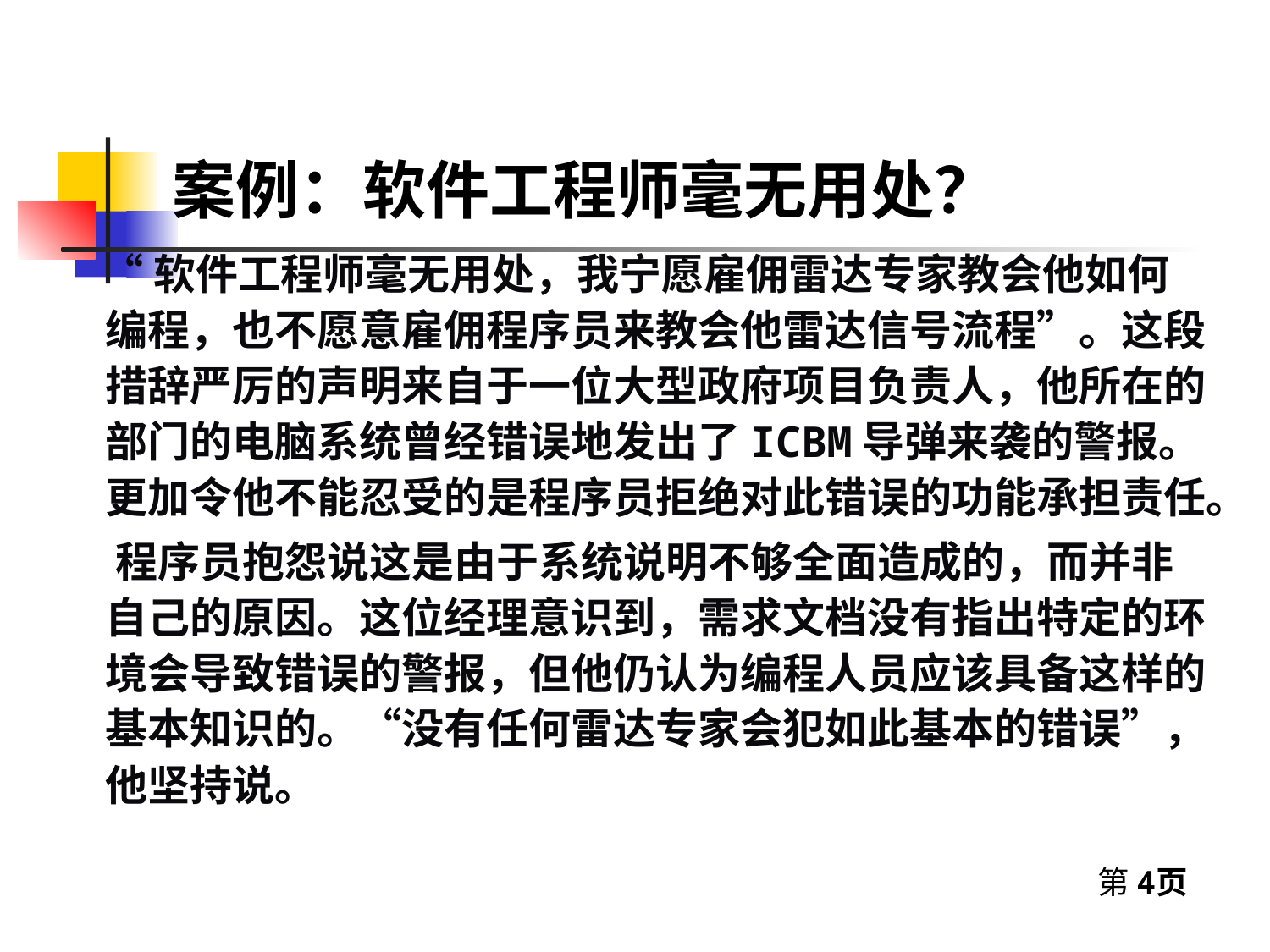

# 案例：软件工程师毫无用处？
      “软件工程师毫无用处，我宁愿雇佣雷达专家教会他如何编程，也不愿意雇佣程序员来教会他雷达信号流程”。这段措辞严厉的声明来自于一位大型政府项目负责人，他所在的部门的电脑系统曾经错误地发出了ICBM导弹来袭的警报。更加令他不能忍受的是程序员拒绝对此错误的功能承担责任。
     程序员抱怨说这是由于系统说明不够全面造成的，而并非自己的原因。这位经理意识到，需求文档没有指出特定的环境会导致错误的警报，但他仍认为编程人员应该具备这样的基本知识的。“没有任何雷达专家会犯如此基本的错误”，他坚持说。